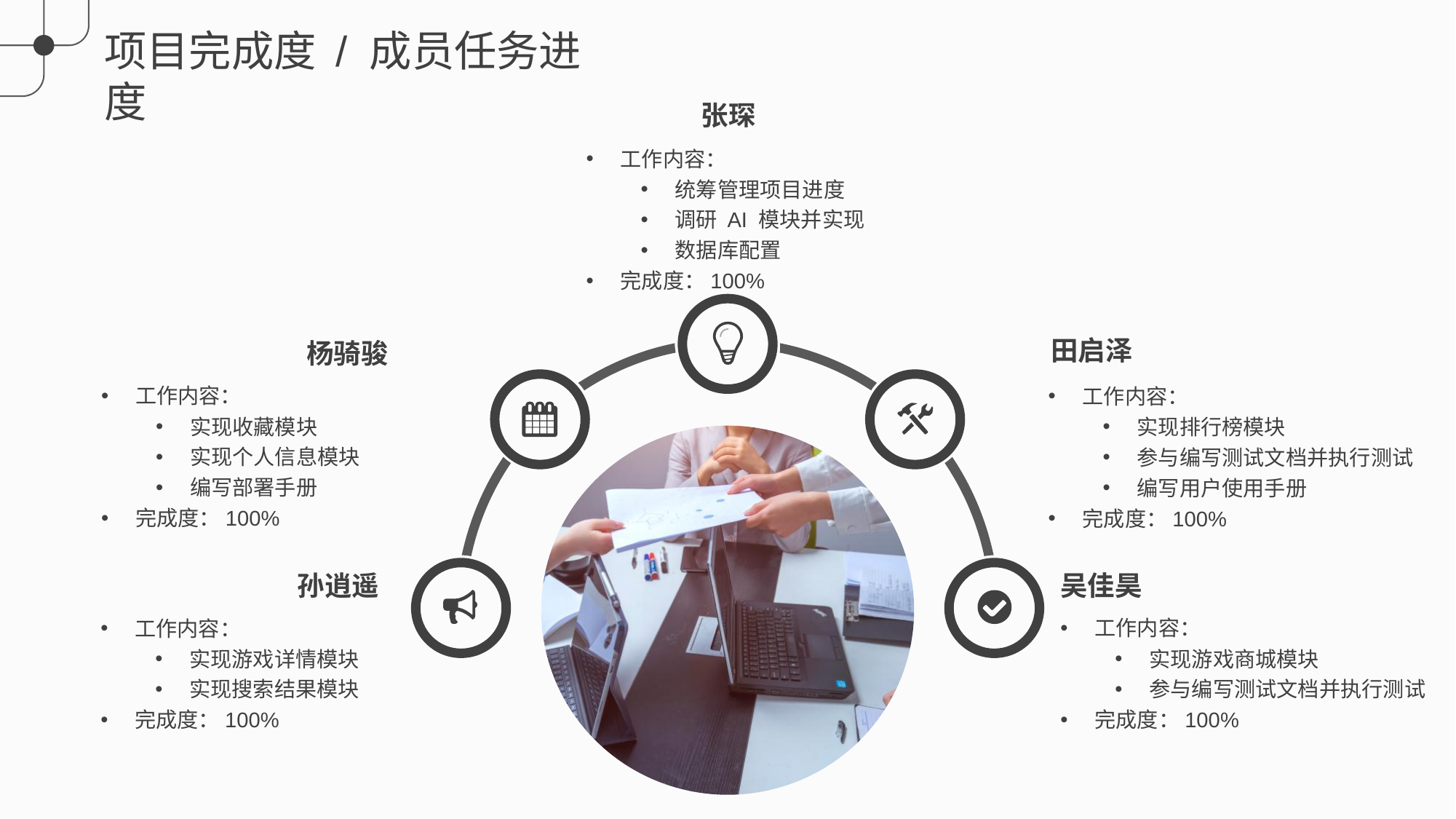

项目完成度 / 成员任务进度
张琛
工作内容：
统筹管理项目进度
调研 AI 模块并实现
数据库配置
完成度：100%

田启泽
杨骑骏

工作内容：
实现收藏模块
实现个人信息模块
编写部署手册
完成度：100%
工作内容：
实现排行榜模块
参与编写测试文档并执行测试
编写用户使用手册
完成度：100%

孙逍遥
吴佳昊

工作内容：
实现游戏详情模块
实现搜索结果模块
完成度：100%
工作内容：
实现游戏商城模块
参与编写测试文档并执行测试
完成度：100%